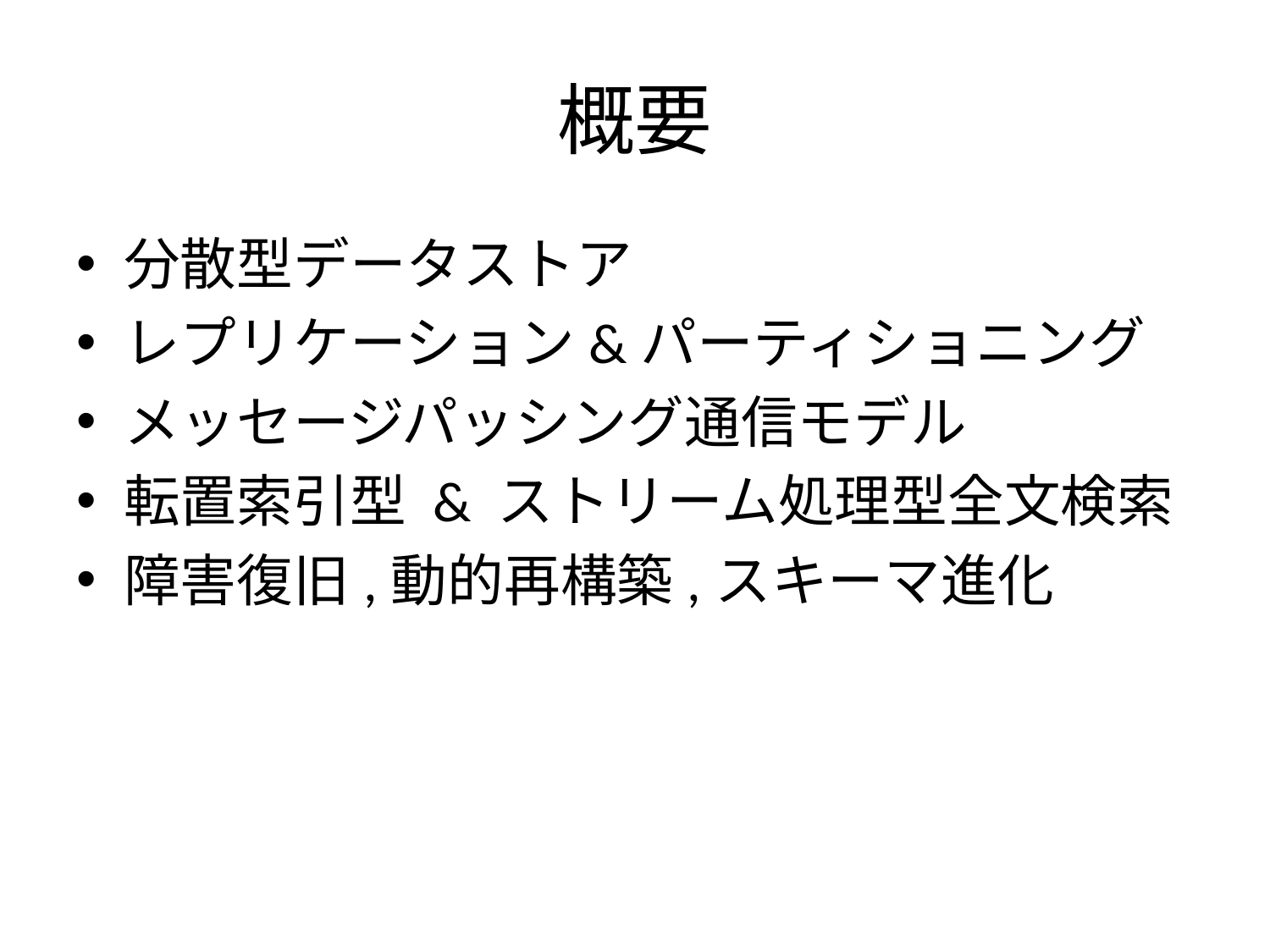

# 概要
分散型データストア
レプリケーション&パーティショニング
メッセージパッシング通信モデル
転置索引型 & ストリーム処理型全文検索
障害復旧,動的再構築,スキーマ進化